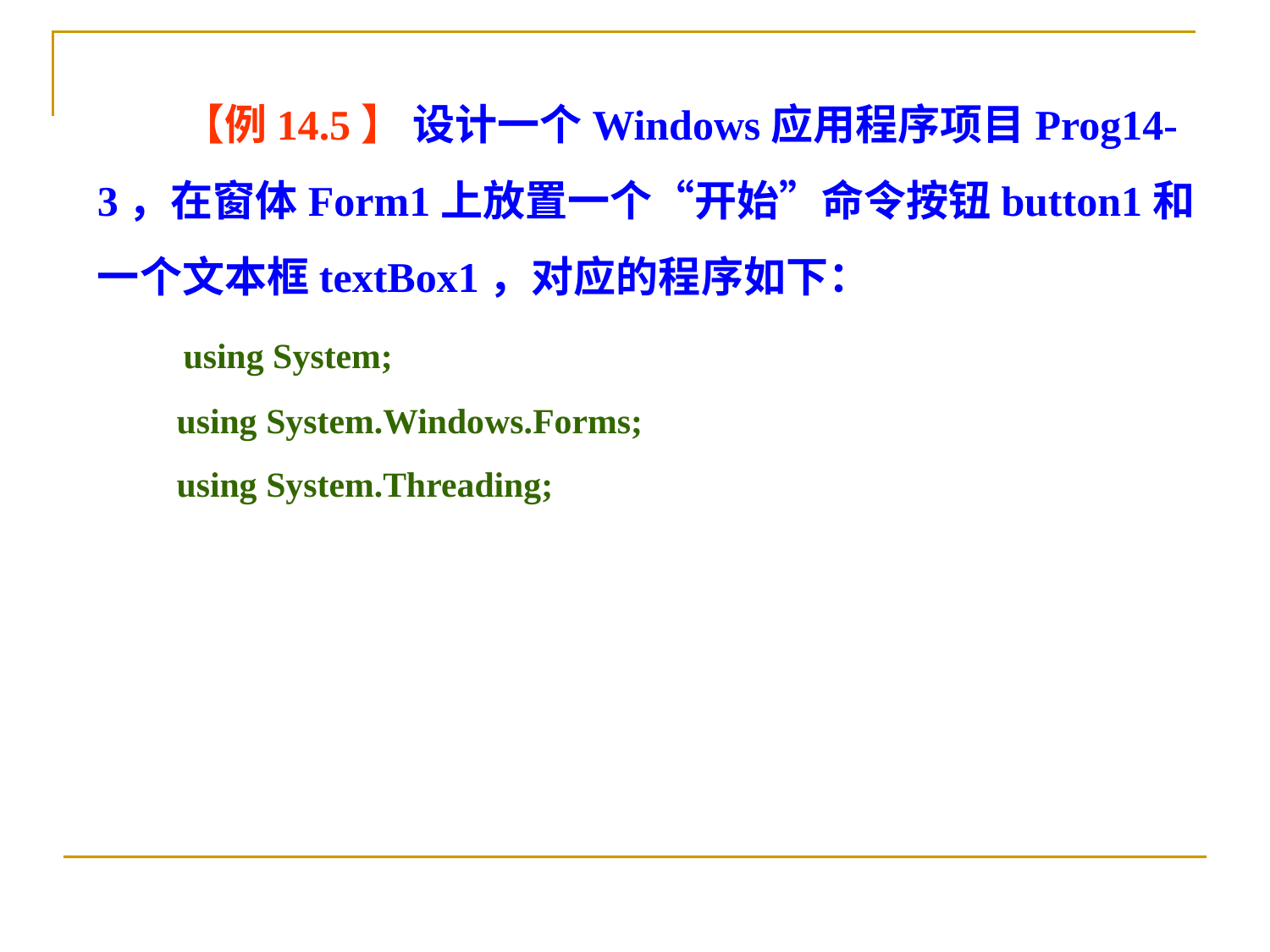

【例14.5】 设计一个Windows应用程序项目Prog14-3，在窗体Form1上放置一个“开始”命令按钮button1和一个文本框textBox1，对应的程序如下：
　　using System;
　　using System.Windows.Forms;
　　using System.Threading;